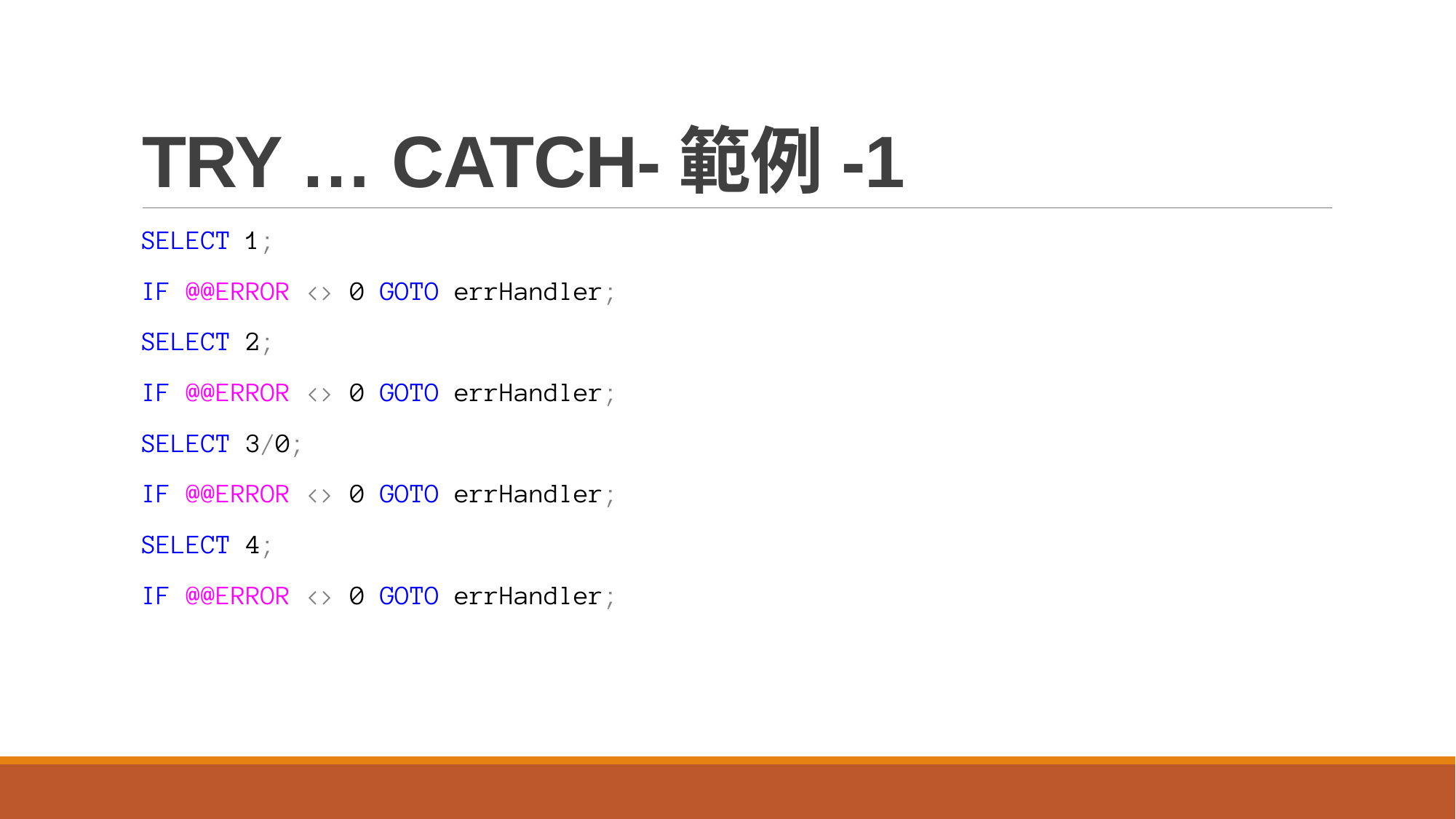

# TRY … CATCH-範例-1
SELECT 1;
IF @@ERROR <> 0 GOTO errHandler;
SELECT 2;
IF @@ERROR <> 0 GOTO errHandler;
SELECT 3/0;
IF @@ERROR <> 0 GOTO errHandler;
SELECT 4;
IF @@ERROR <> 0 GOTO errHandler;